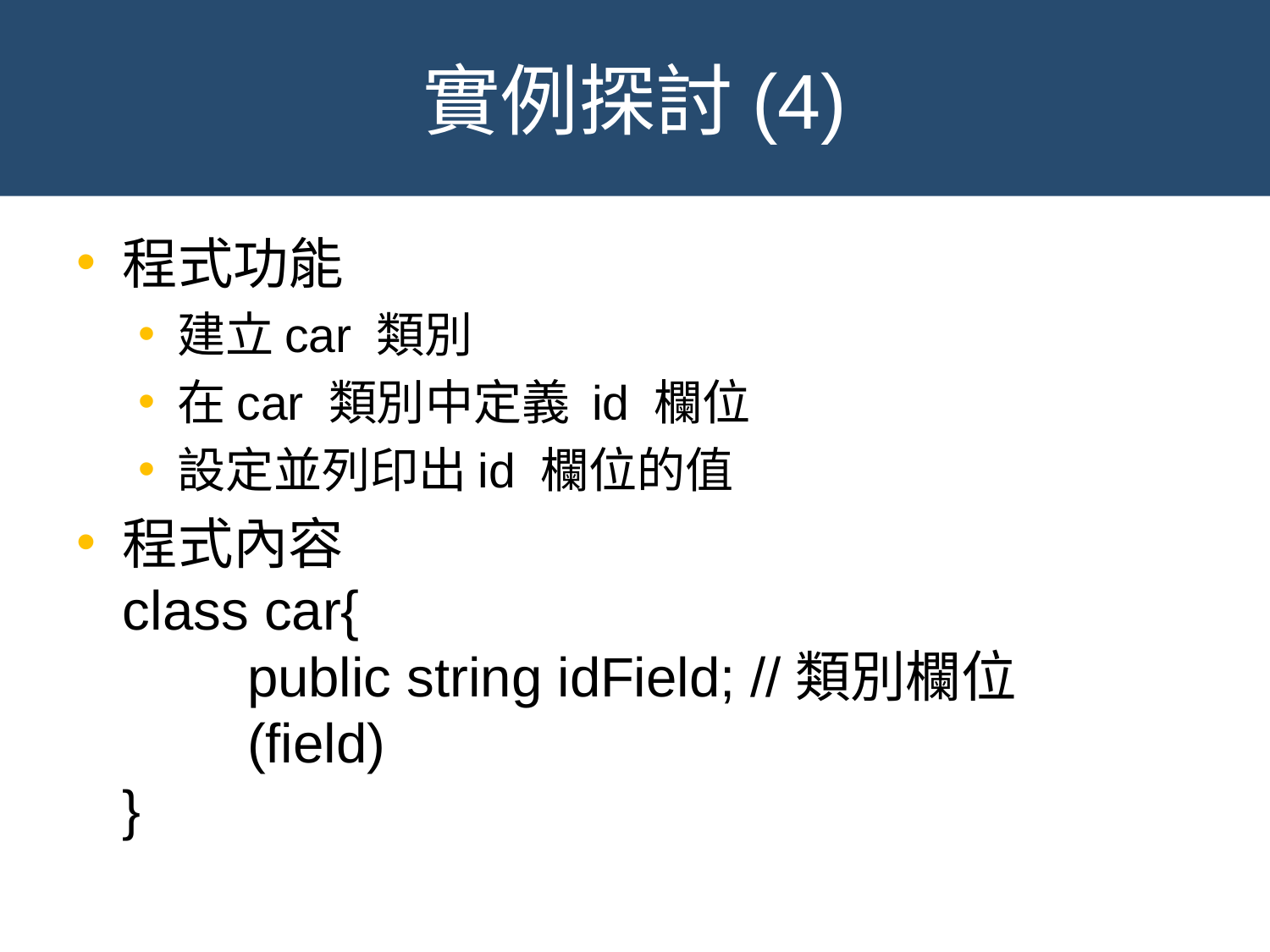

# 實例探討(4)
程式功能
建立car 類別
在car 類別中定義 id 欄位
設定並列印出id 欄位的值
程式內容
class car{
	public string idField; //類別欄位
						(field)
}